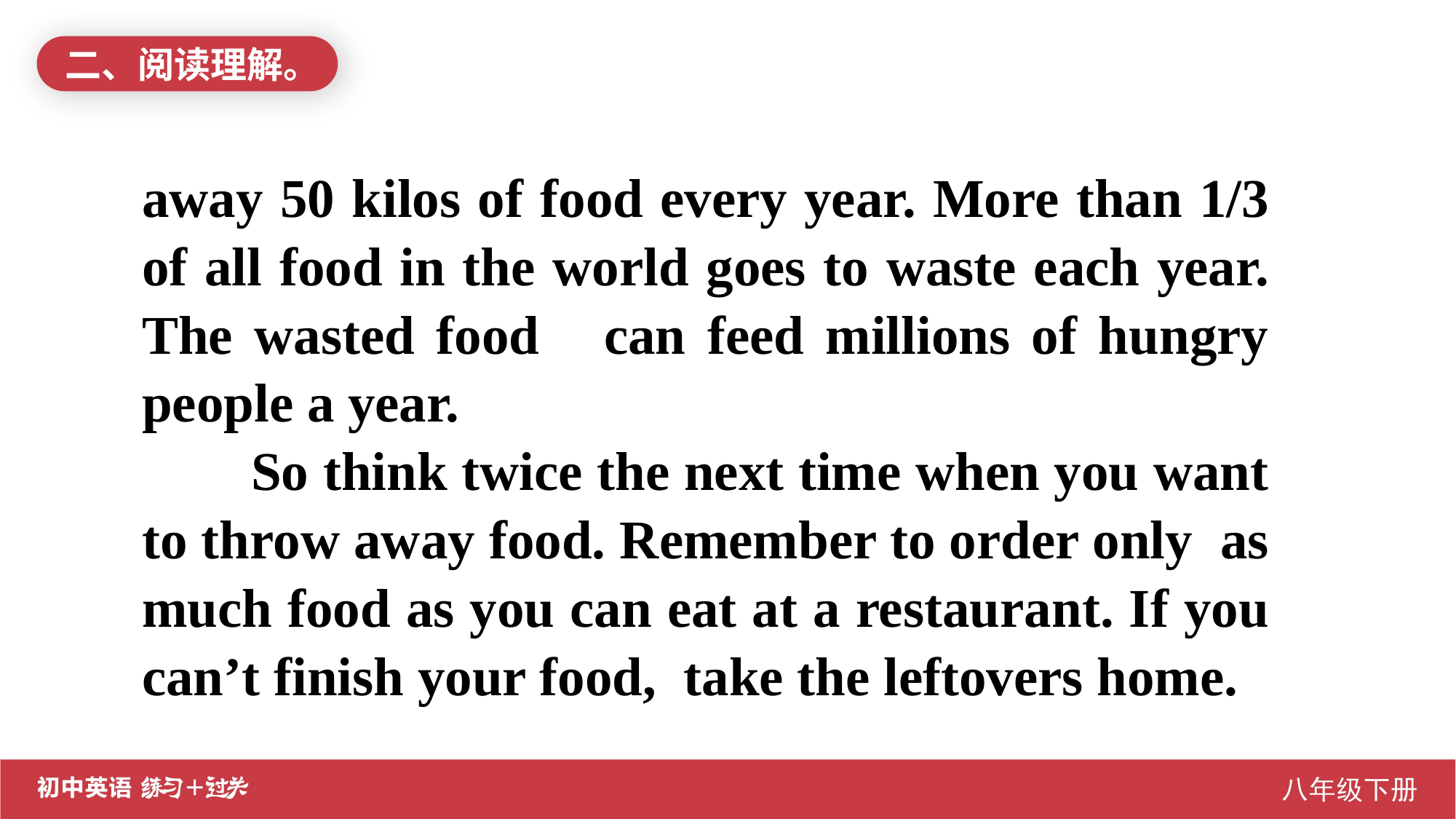

二、阅读理解。
away 50 kilos of food every year. More than 1/3 of all food in the world goes to waste each year. The wasted food   can feed millions of hungry people a year.
	So think twice the next time when you want to throw away food. Remember to order only  as much food as you can eat at a restaurant. If you can’t finish your food,  take the leftovers home.